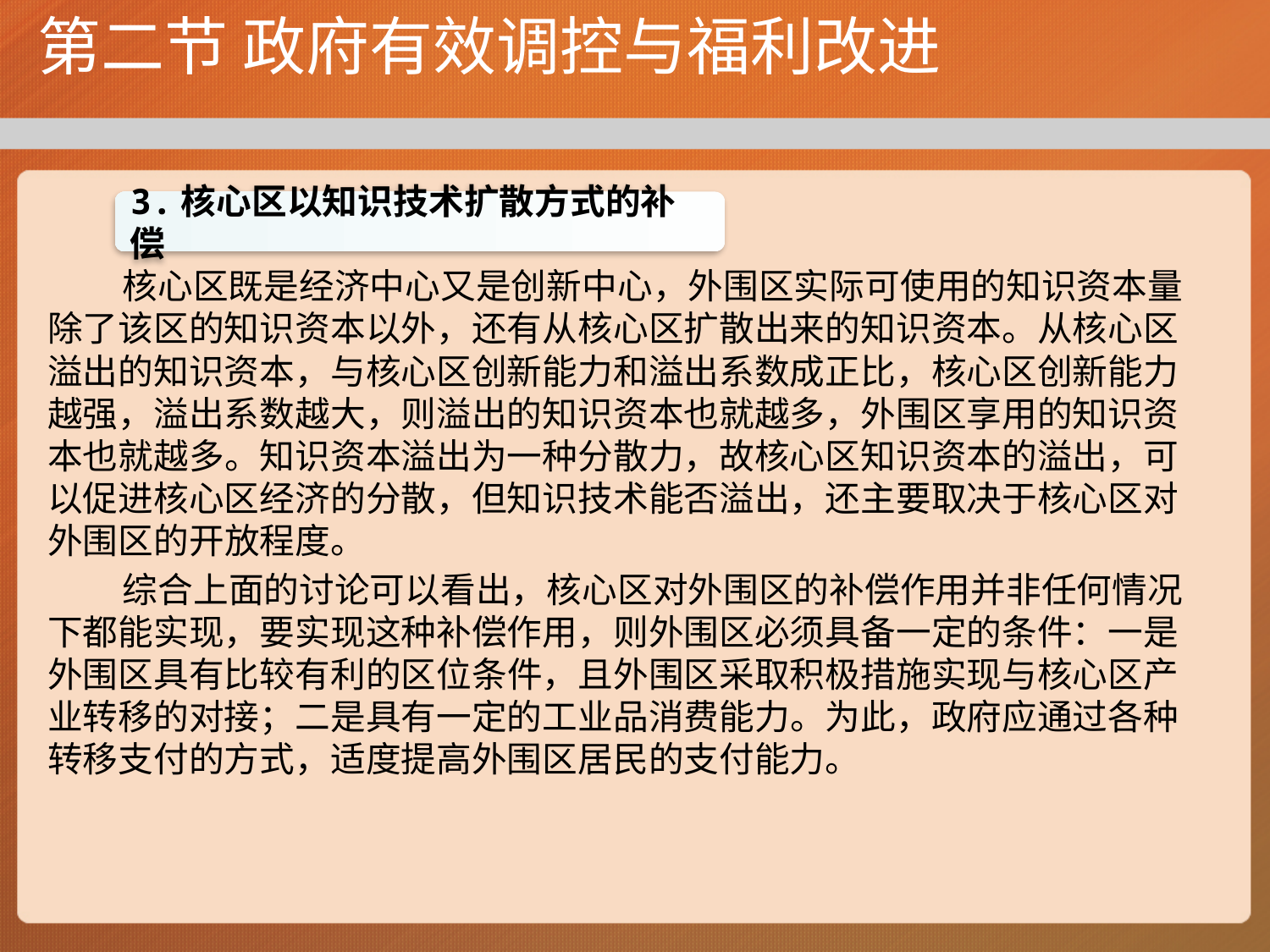

# 第二节 政府有效调控与福利改进

核心区既是经济中心又是创新中心，外围区实际可使用的知识资本量除了该区的知识资本以外，还有从核心区扩散出来的知识资本。从核心区溢出的知识资本，与核心区创新能力和溢出系数成正比，核心区创新能力越强，溢出系数越大，则溢出的知识资本也就越多，外围区享用的知识资本也就越多。知识资本溢出为一种分散力，故核心区知识资本的溢出，可以促进核心区经济的分散，但知识技术能否溢出，还主要取决于核心区对外围区的开放程度。
综合上面的讨论可以看出，核心区对外围区的补偿作用并非任何情况下都能实现，要实现这种补偿作用，则外围区必须具备一定的条件：一是外围区具有比较有利的区位条件，且外围区采取积极措施实现与核心区产业转移的对接；二是具有一定的工业品消费能力。为此，政府应通过各种转移支付的方式，适度提高外围区居民的支付能力。

3.核心区以知识技术扩散方式的补偿